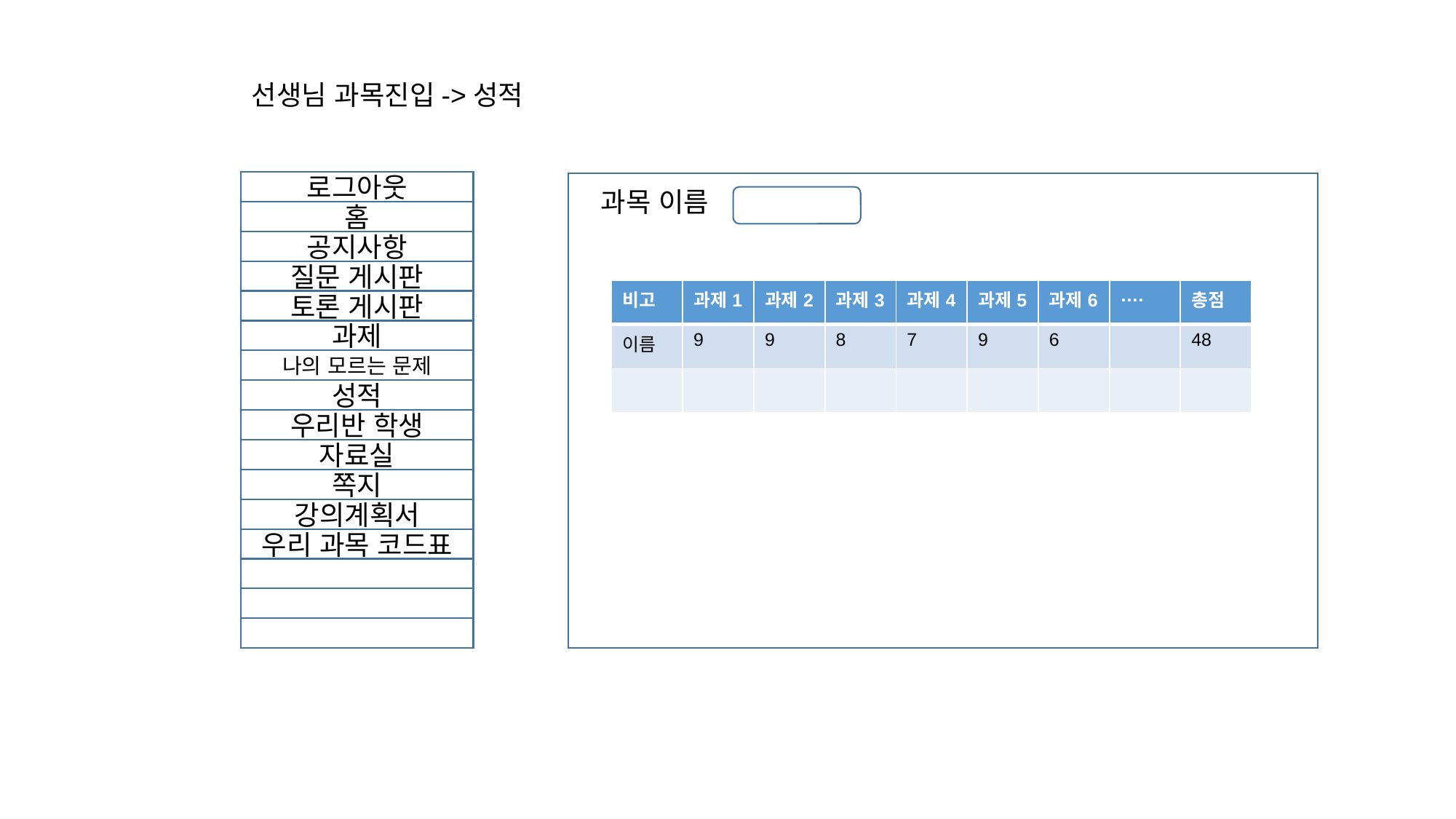

선생님 과목진입->성적
로그아웃
홈
공지사항
질문 게시판
토론 게시판
과제
나의 모르는 문제
성적
우리반 학생
자료실
쪽지
강의계획서
우리 과목 코드표

과목 이름

| 비고 | 과제1 | 과제2 | 과제3 | 과제4 | 과제5 | 과제6 | …. | 총점 |
| --- | --- | --- | --- | --- | --- | --- | --- | --- |
| 이름 | 9 | 9 | 8 | 7 | 9 | 6 |  | 48 |
|  |  |  |  |  |  |  |  |  |